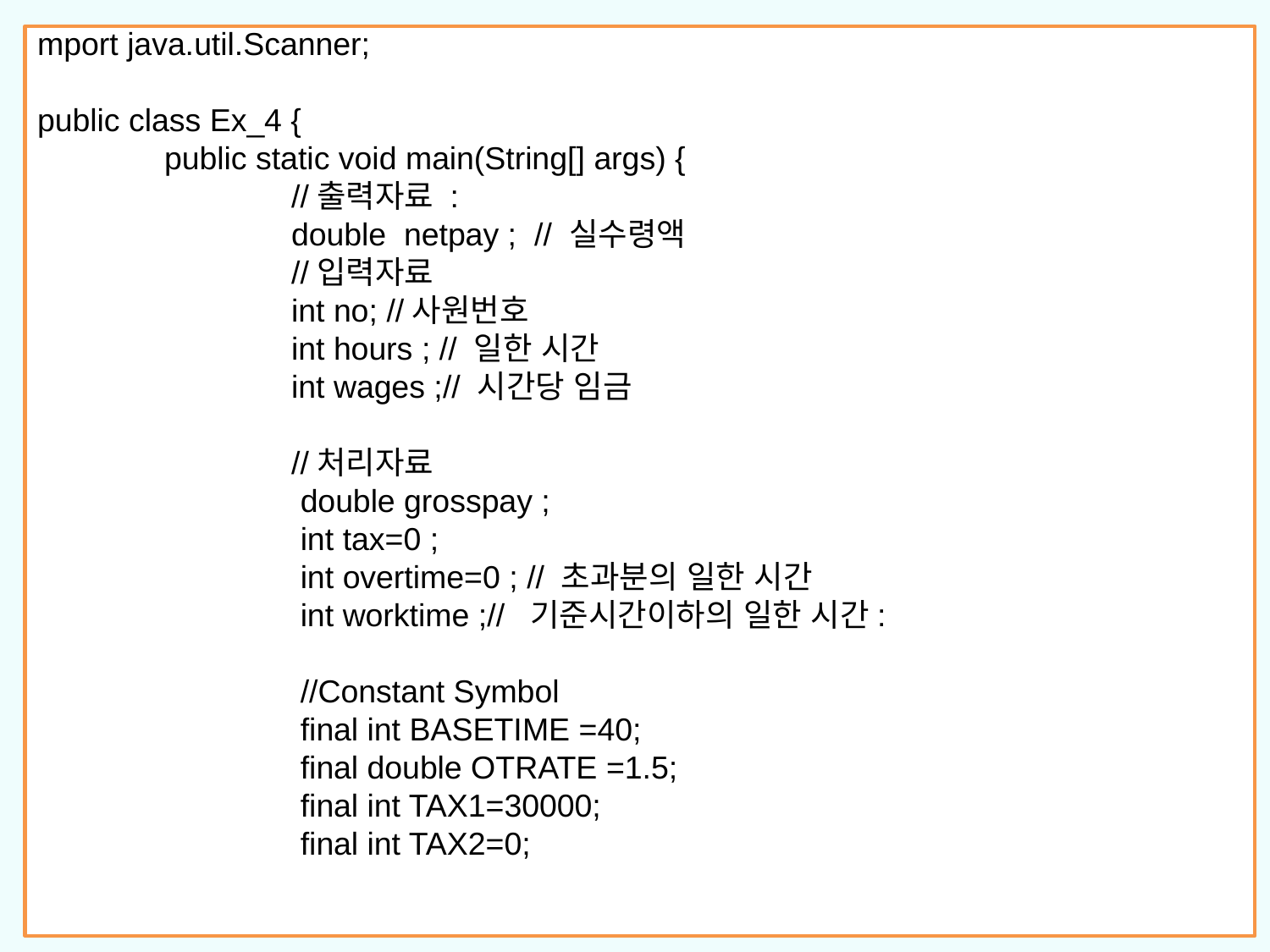

mport java.util.Scanner;

public class Ex_4 {
	public static void main(String[] args) {
		//출력자료 :
		double  netpay ;  // 실수령액
		//입력자료
		int no; //사원번호
		int hours ; // 일한 시간
		int wages ;// 시간당 임금

		//처리자료
		 double grosspay ;
		 int tax=0 ;
		 int overtime=0 ; // 초과분의 일한 시간
		 int worktime ;//  기준시간이하의 일한 시간:

		 //Constant Symbol
		 final int BASETIME =40;
		 final double OTRATE =1.5;
		 final int TAX1=30000;
		 final int TAX2=0;